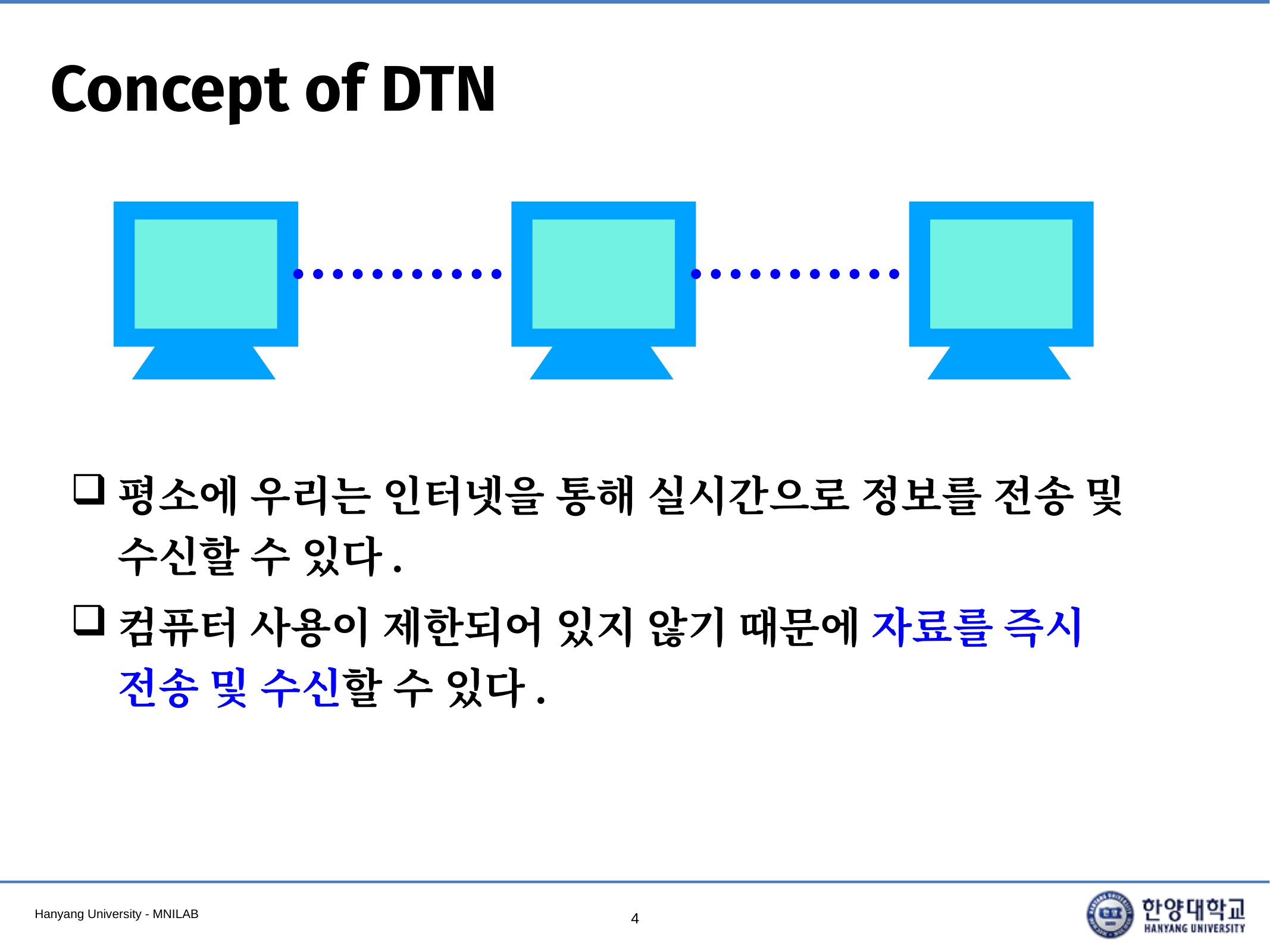

# Concept of DTN

평소에 우리는 인터넷을 통해 실시간으로 정보를 전송 및 수신할 수 있다.
컴퓨터 사용이 제한되어 있지 않기 때문에 자료를 즉시 전송 및 수신할 수 있다.
4